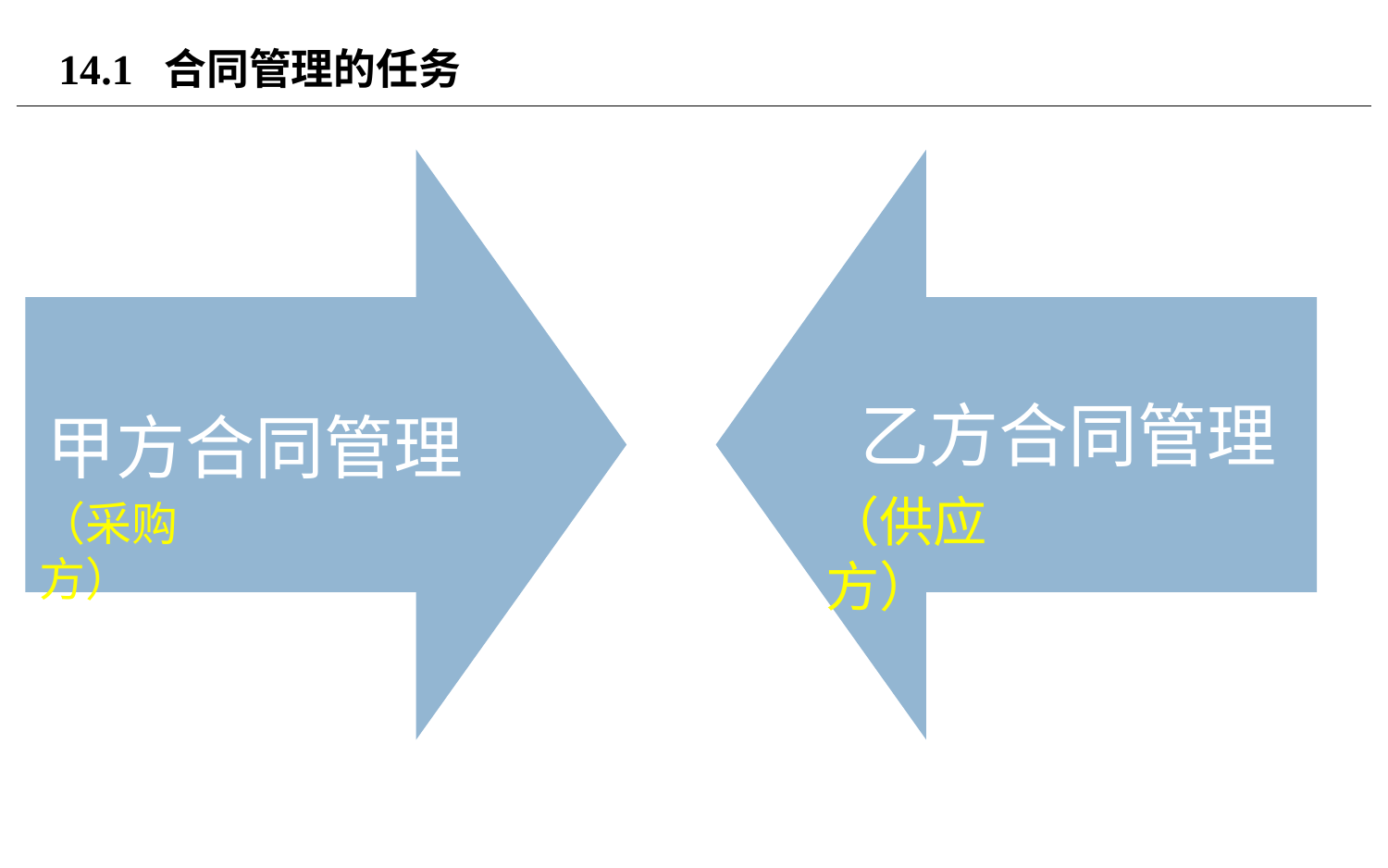

# 14.1  合同管理的任务

乙方合同管理
甲方合同管理
（供应方）
（采购方）